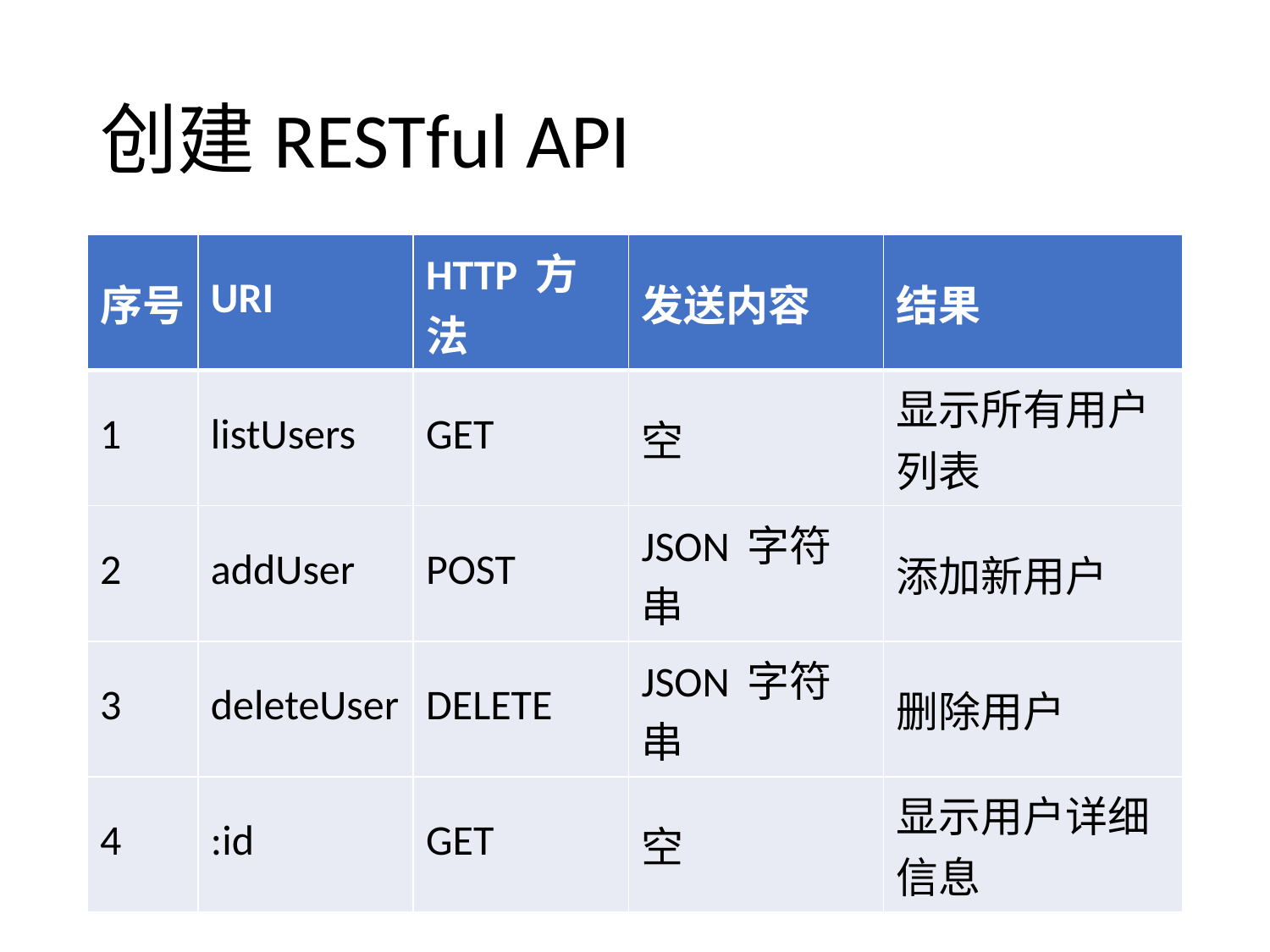

# 创建RESTful API
| 序号 | URI | HTTP 方法 | 发送内容 | 结果 |
| --- | --- | --- | --- | --- |
| 1 | listUsers | GET | 空 | 显示所有用户列表 |
| 2 | addUser | POST | JSON 字符串 | 添加新用户 |
| 3 | deleteUser | DELETE | JSON 字符串 | 删除用户 |
| 4 | :id | GET | 空 | 显示用户详细信息 |